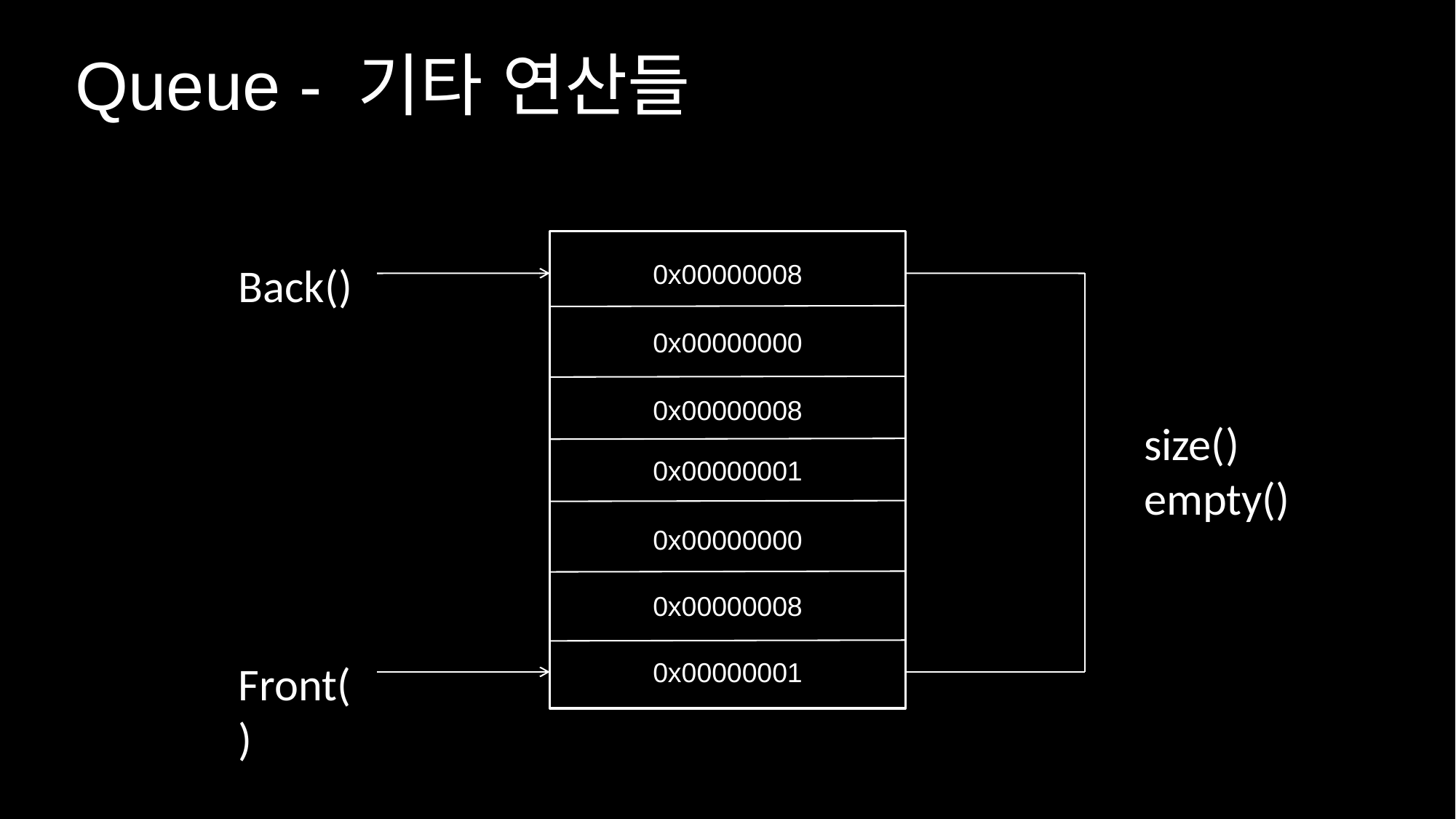

Queue - 기타 연산들

Back()
0x00000008
0x00000000
0x00000008
size()
empty()
0x00000001
0x00000000
0x00000008
Front()
0x00000001